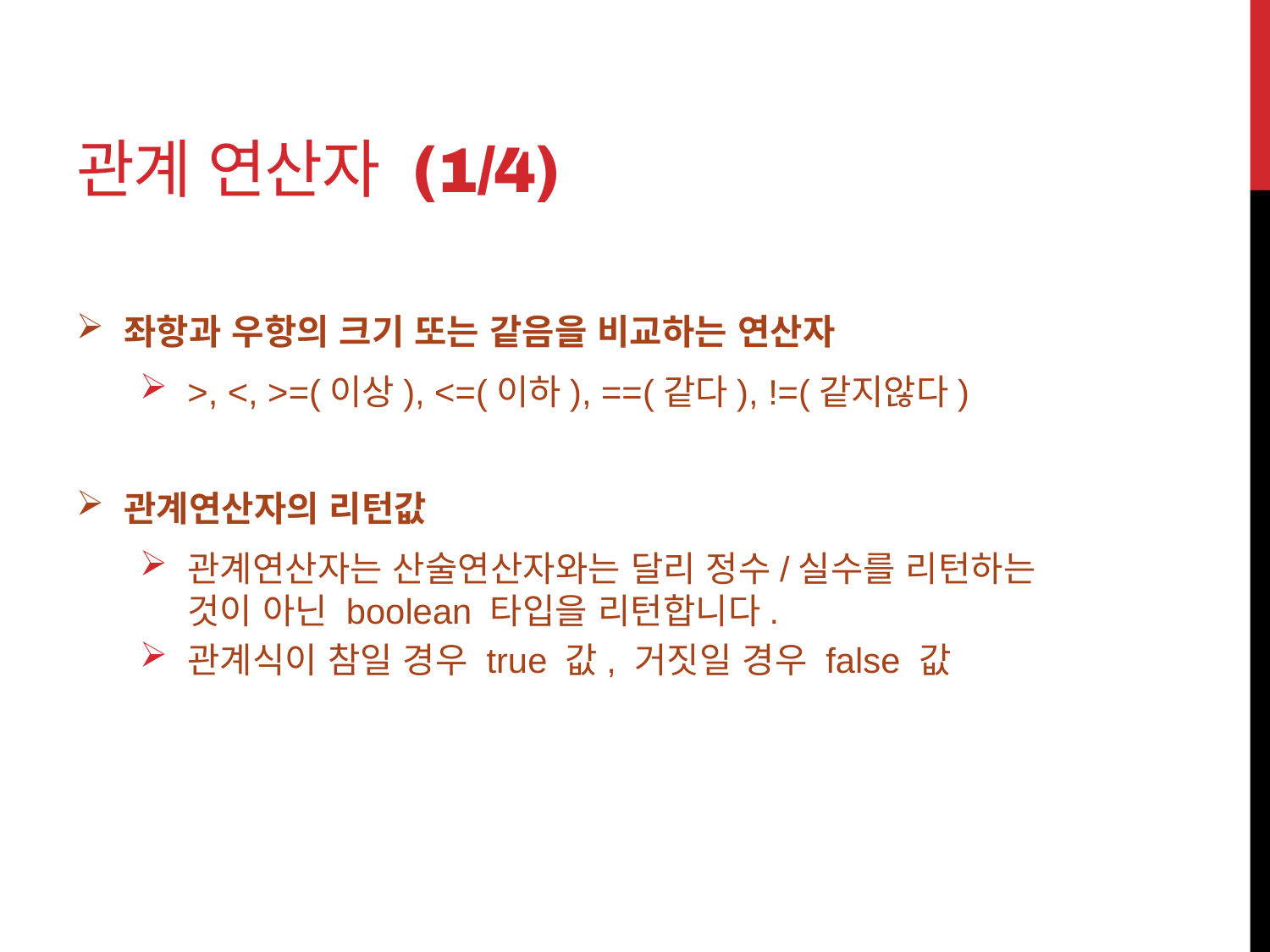

# 관계 연산자 (1/4)

좌항과 우항의 크기 또는 같음을 비교하는 연산자
>, <, >=(이상), <=(이하), ==(같다), !=(같지않다)

관계연산자의 리턴값
관계연산자는 산술연산자와는 달리 정수/실수를 리턴하는 것이 아닌 boolean 타입을 리턴합니다.
관계식이 참일 경우 true 값, 거짓일 경우 false 값